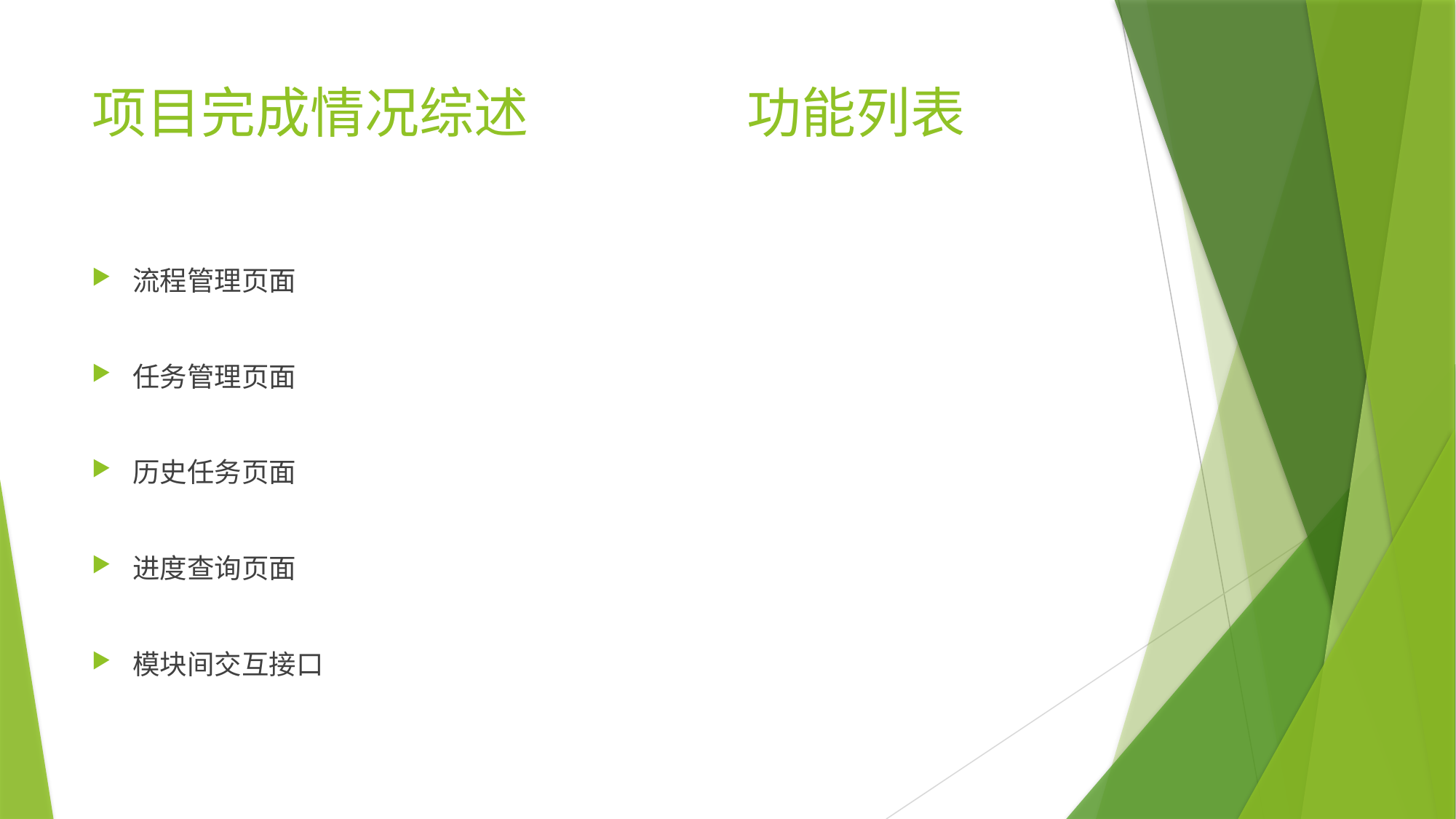

# 项目完成情况综述		功能列表
流程管理页面

任务管理页面

历史任务页面

进度查询页面

模块间交互接口